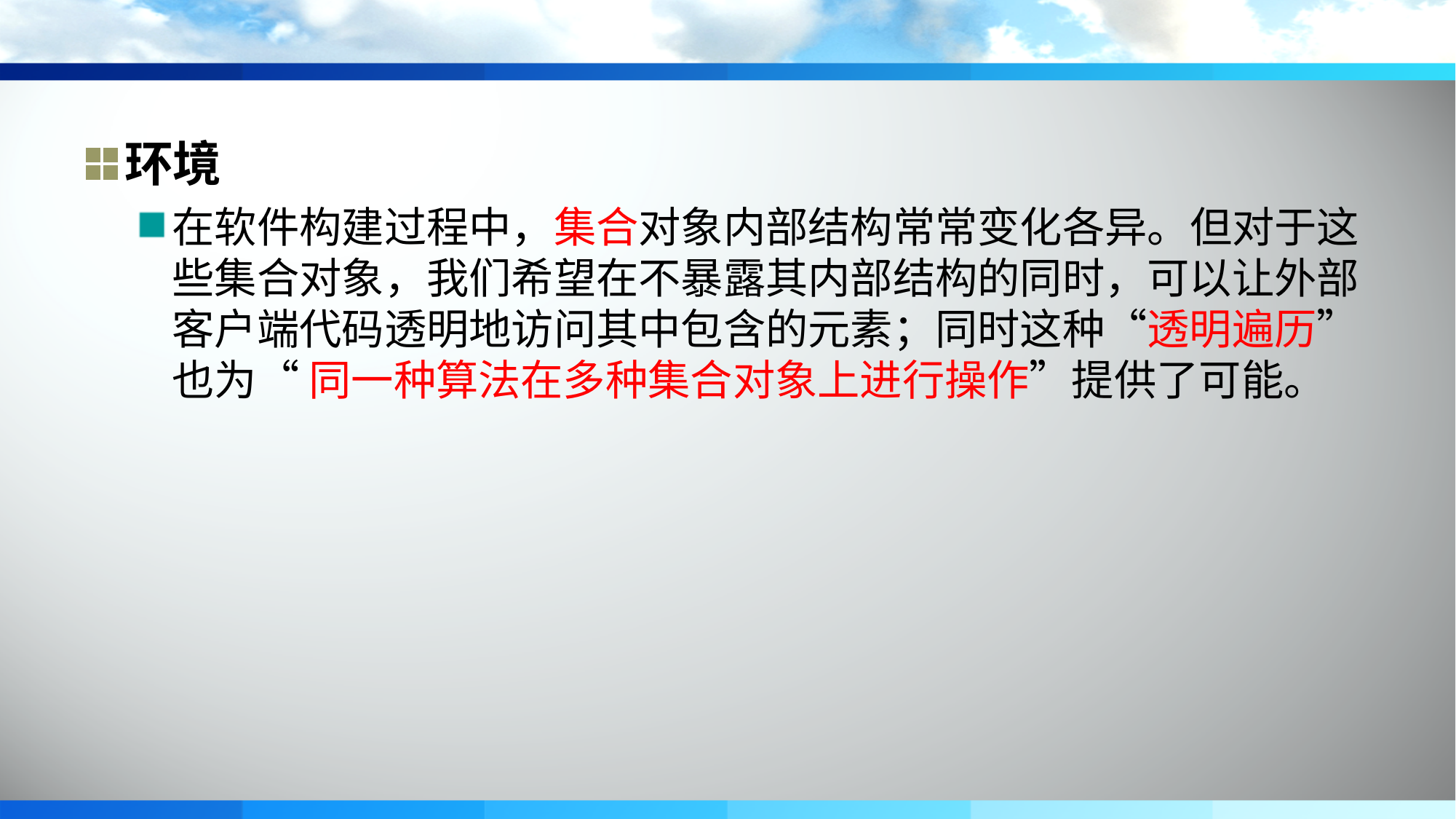

环境
在软件构建过程中，集合对象内部结构常常变化各异。但对于这些集合对象，我们希望在不暴露其内部结构的同时，可以让外部客户端代码透明地访问其中包含的元素；同时这种“透明遍历”也为“ 同一种算法在多种集合对象上进行操作”提供了可能。